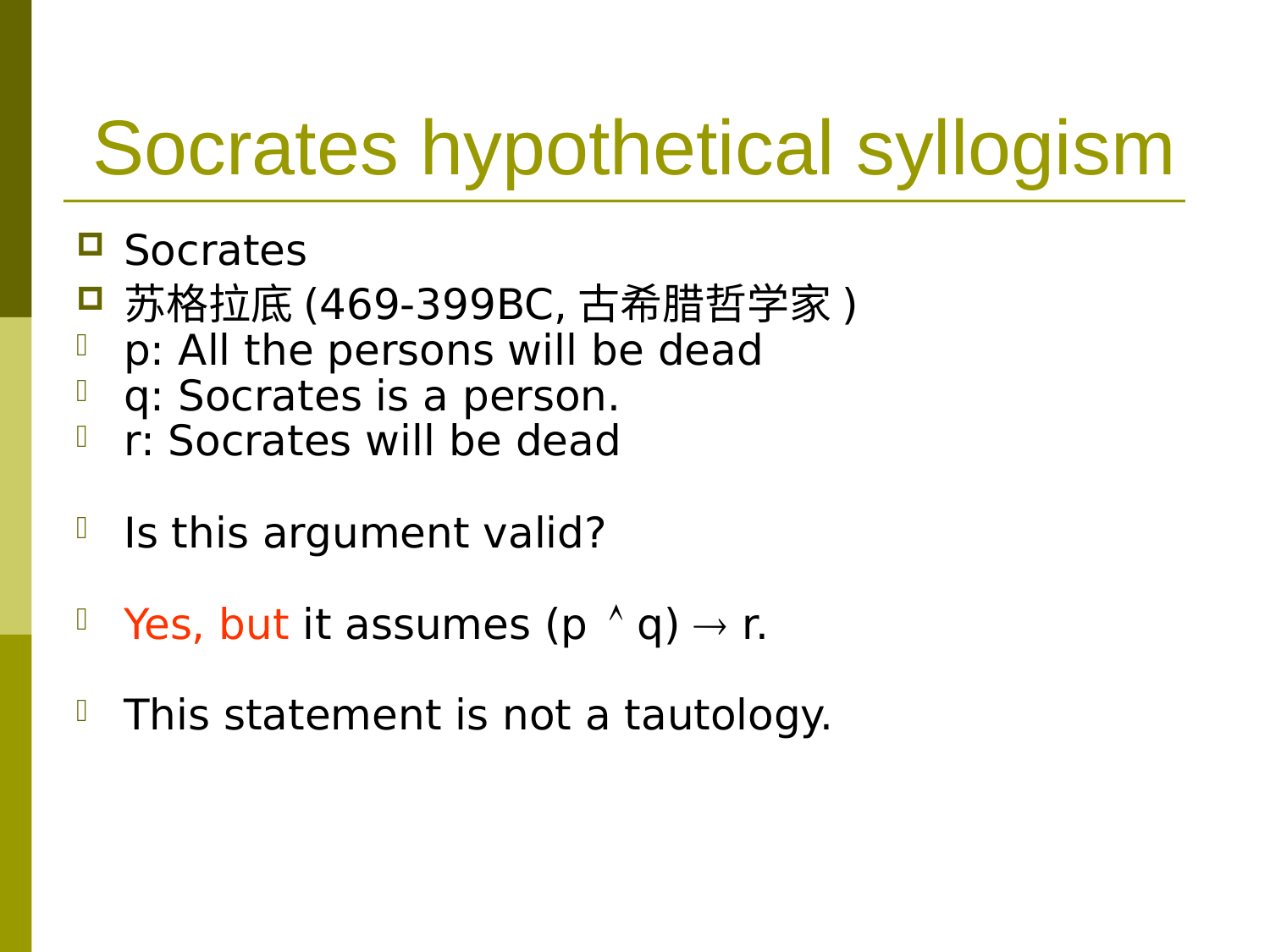

# Socrates hypothetical syllogism
Socrates
苏格拉底(469-399BC,古希腊哲学家)
p: All the persons will be dead
q: Socrates is a person.
r: Socrates will be dead

Is this argument valid?

Yes, but it assumes (p ∧ q) → r.

This statement is not a tautology.